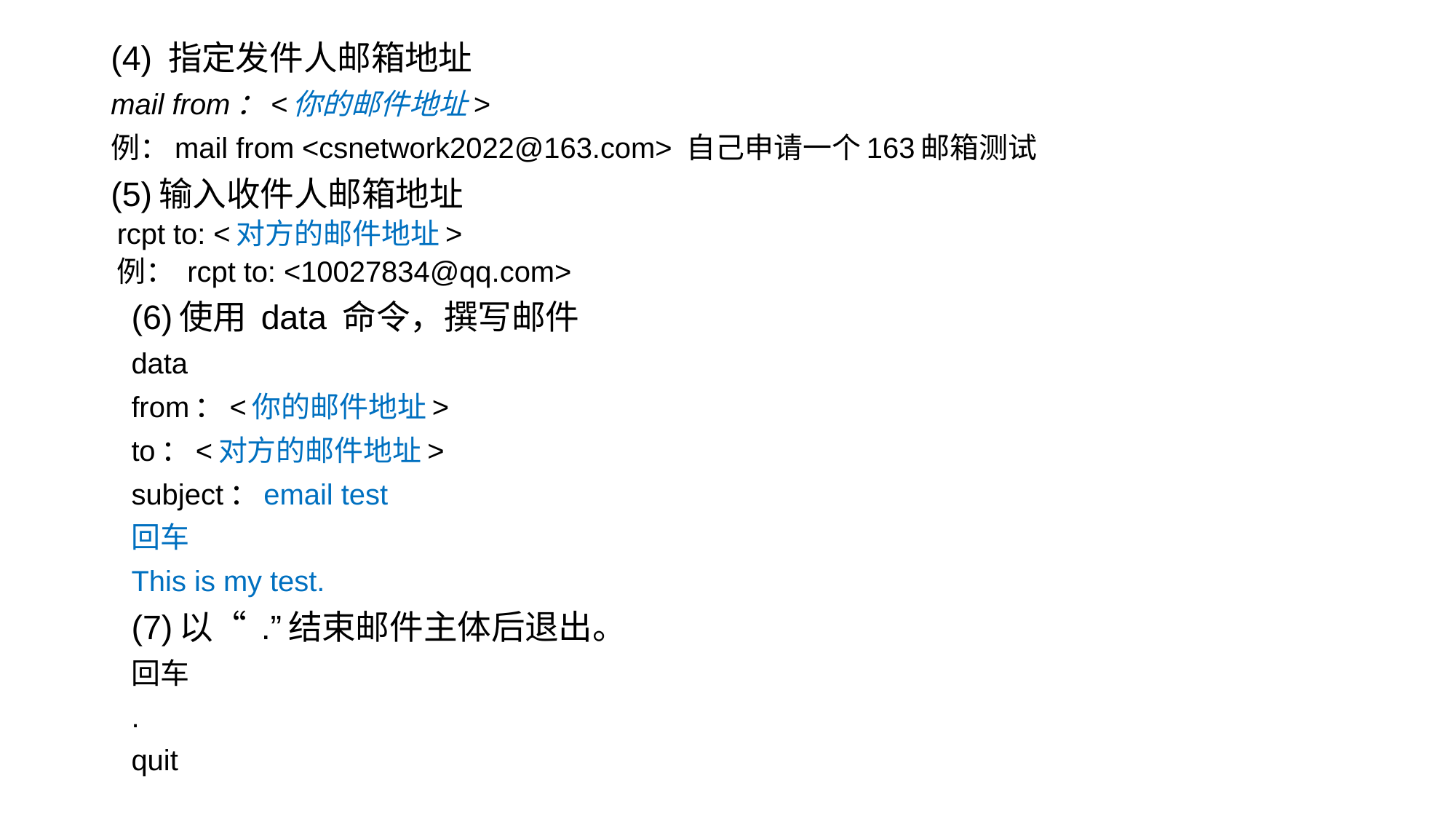

(4) 指定发件人邮箱地址
mail from：<你的邮件地址>
例：mail from <csnetwork2022@163.com> 自己申请一个163邮箱测试
(5)输入收件人邮箱地址
rcpt to: <对方的邮件地址>
例： rcpt to: <10027834@qq.com>
(6)使用 data 命令，撰写邮件
data
from：<你的邮件地址>
to：<对方的邮件地址>
subject：email test
回车
This is my test.
(7)以“ .”结束邮件主体后退出。
回车
.
quit